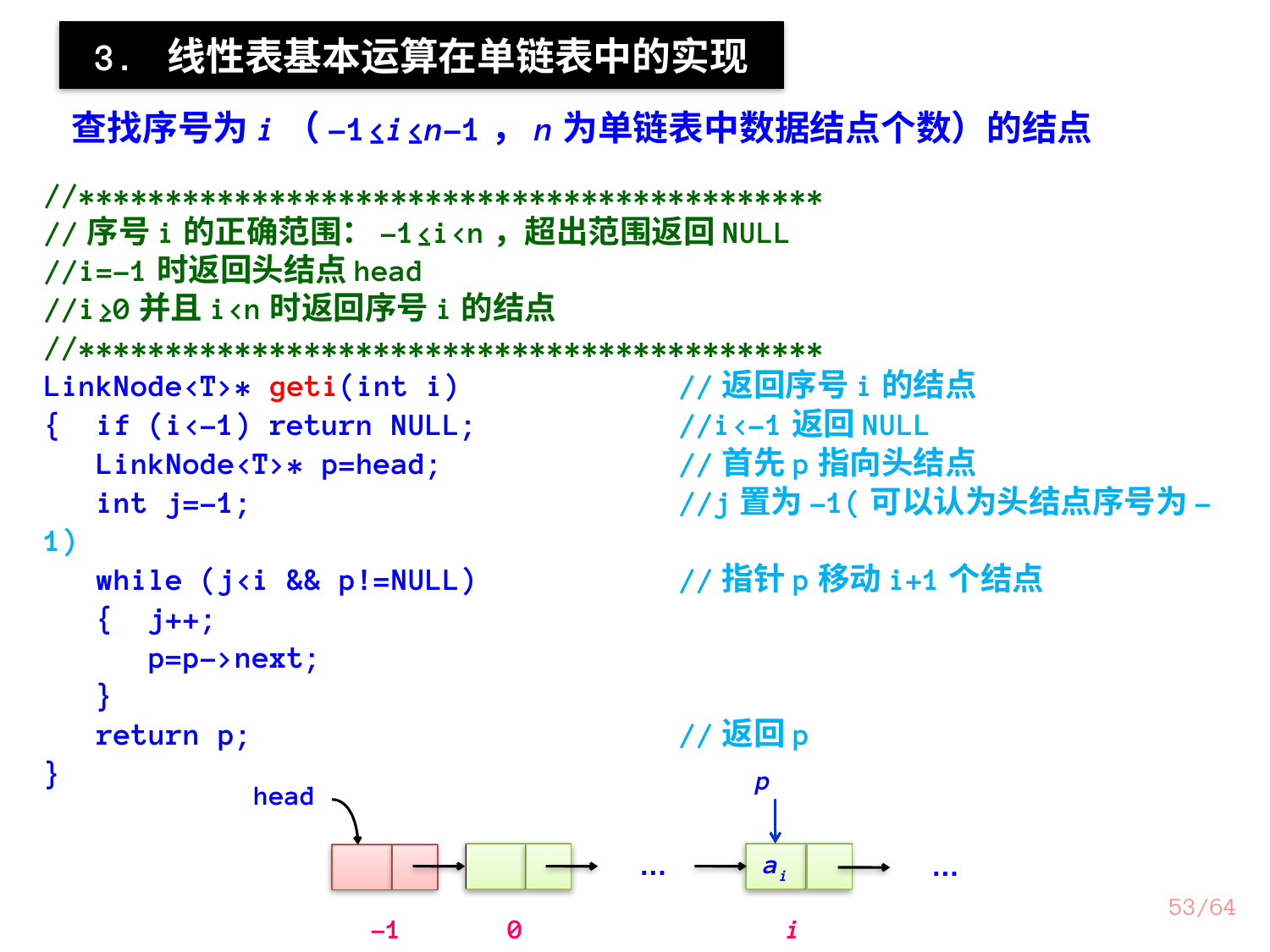

3. 线性表基本运算在单链表中的实现
查找序号为i（-1≤i≤n-1，n为单链表中数据结点个数）的结点
//*******************************************
//序号i的正确范围：-1≤i<n，超出范围返回NULL
//i=-1时返回头结点head
//i≥0并且i<n时返回序号i的结点
//*******************************************
LinkNode<T>* geti(int i)		//返回序号i的结点
{  if (i<-1) return NULL;		//i<-1返回NULL
   LinkNode<T>* p=head;		//首先p指向头结点
   int j=-1;				//j置为-1(可以认为头结点序号为-1)
   while (j<i && p!=NULL)		//指针p移动i+1个结点
   {  j++;
      p=p->next;
   }
   return p;				//返回p
}
p
head

ai

…
…

0
i
-1
53/64